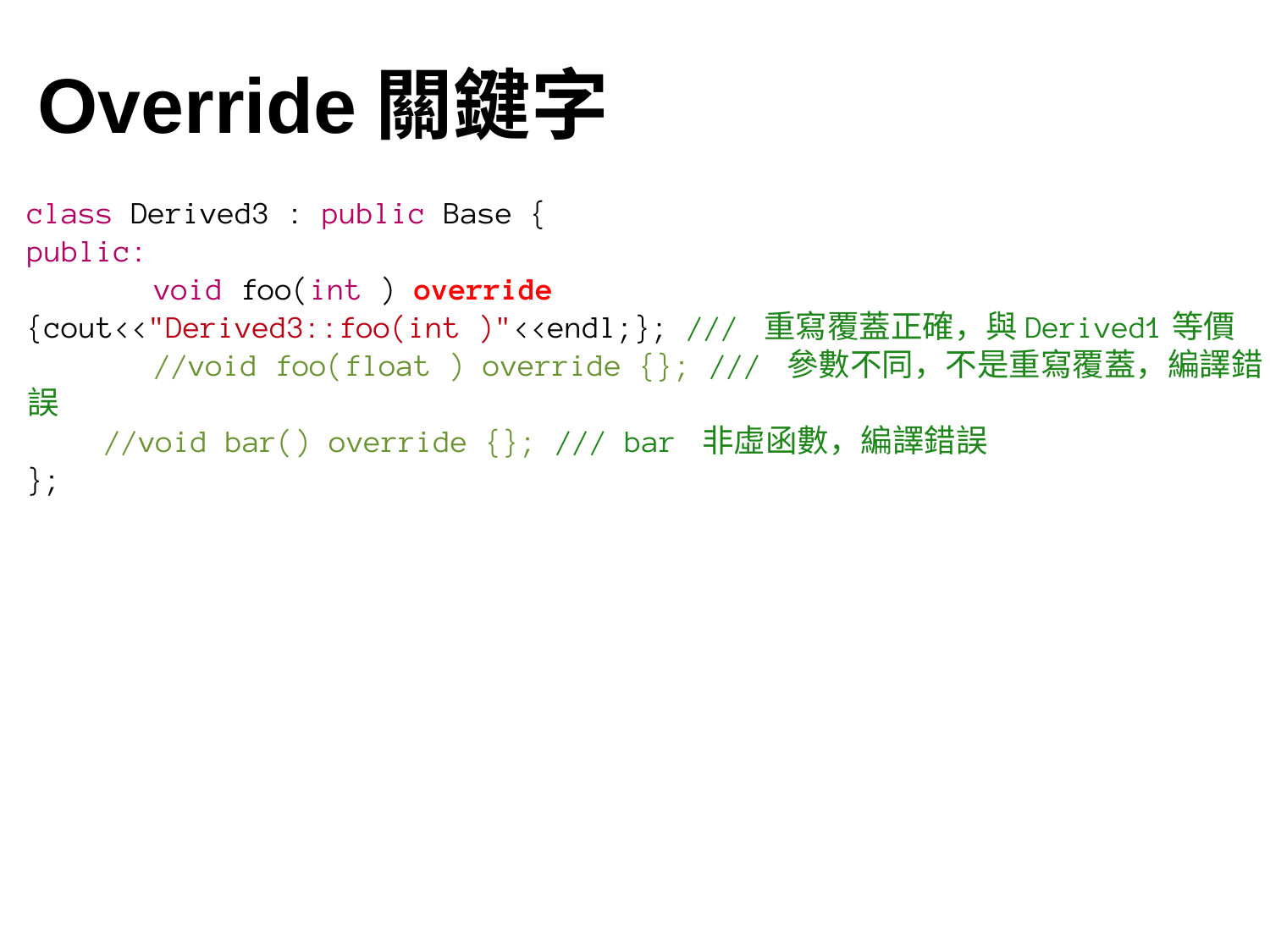

# Override關鍵字
class Derived3 : public Base {
public:
	void foo(int ) override {cout<<"Derived3::foo(int )"<<endl;}; /// 重寫覆蓋正確，與Derived1等價
	//void foo(float ) override {}; /// 參數不同，不是重寫覆蓋，編譯錯誤
    //void bar() override {}; /// bar 非虛函數，編譯錯誤
};